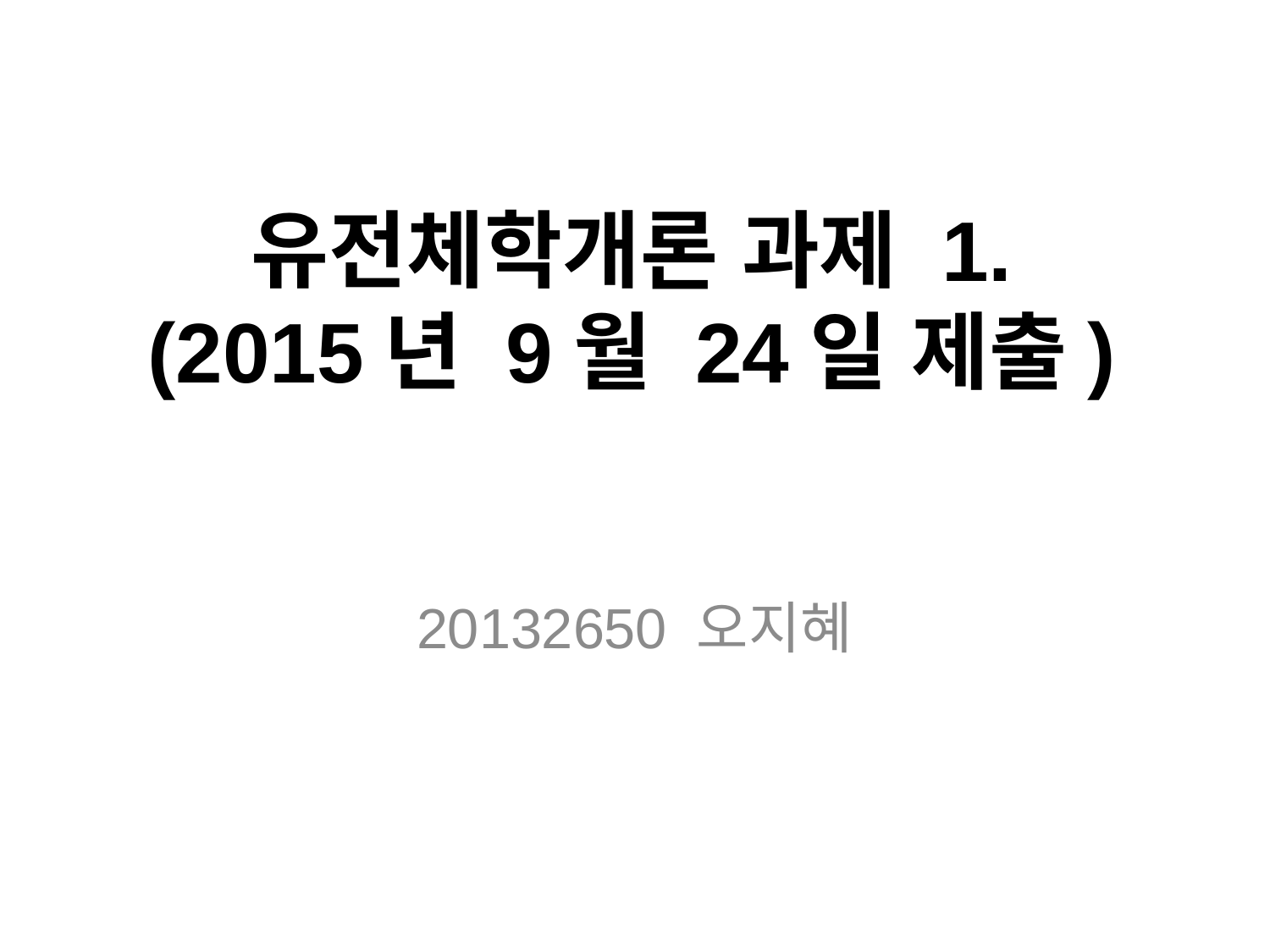

# 유전체학개론 과제 1. (2015년 9월 24일 제출)

20132650 오지혜